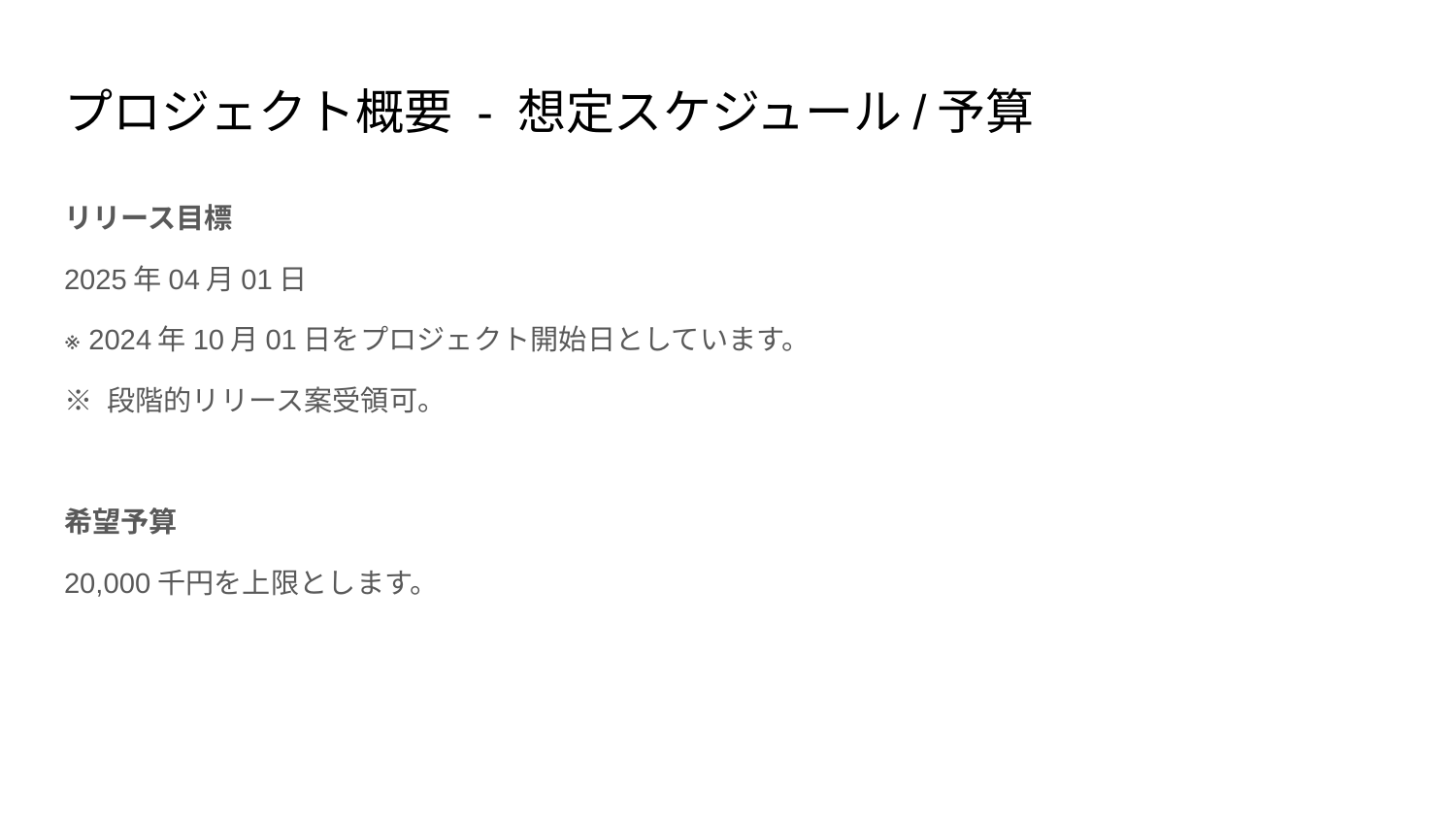

# プロジェクト概要 - 想定スケジュール/予算
リリース目標
2025年04月01日
※ 2024年10月01日をプロジェクト開始日としています。
※ 段階的リリース案受領可。

希望予算
20,000千円を上限とします。